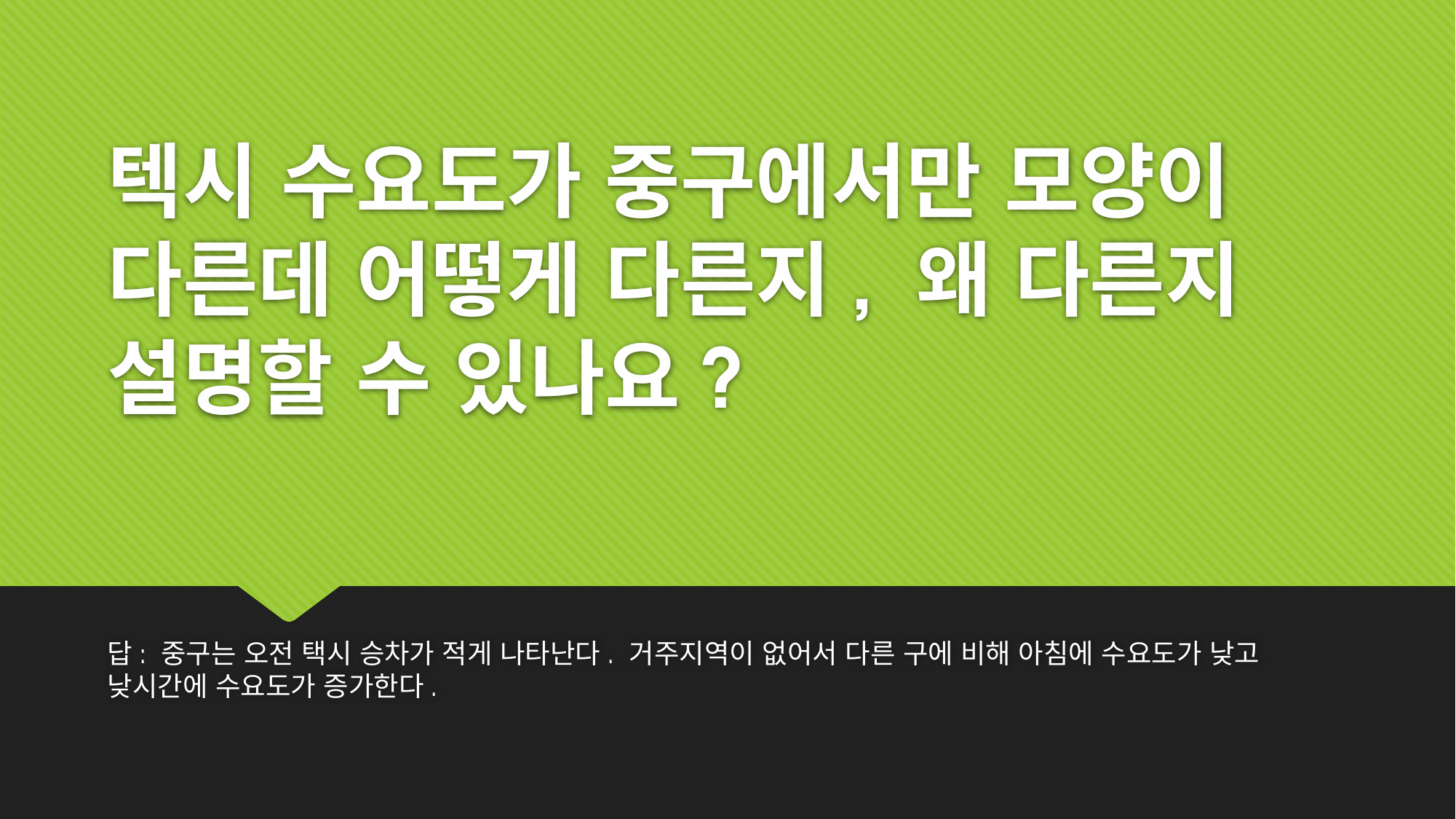

# 텍시 수요도가 중구에서만 모양이 다른데 어떻게 다른지, 왜 다른지 설명할 수 있나요?
답: 중구는 오전 택시 승차가 적게 나타난다. 거주지역이 없어서 다른 구에 비해 아침에 수요도가 낮고 낮시간에 수요도가 증가한다.